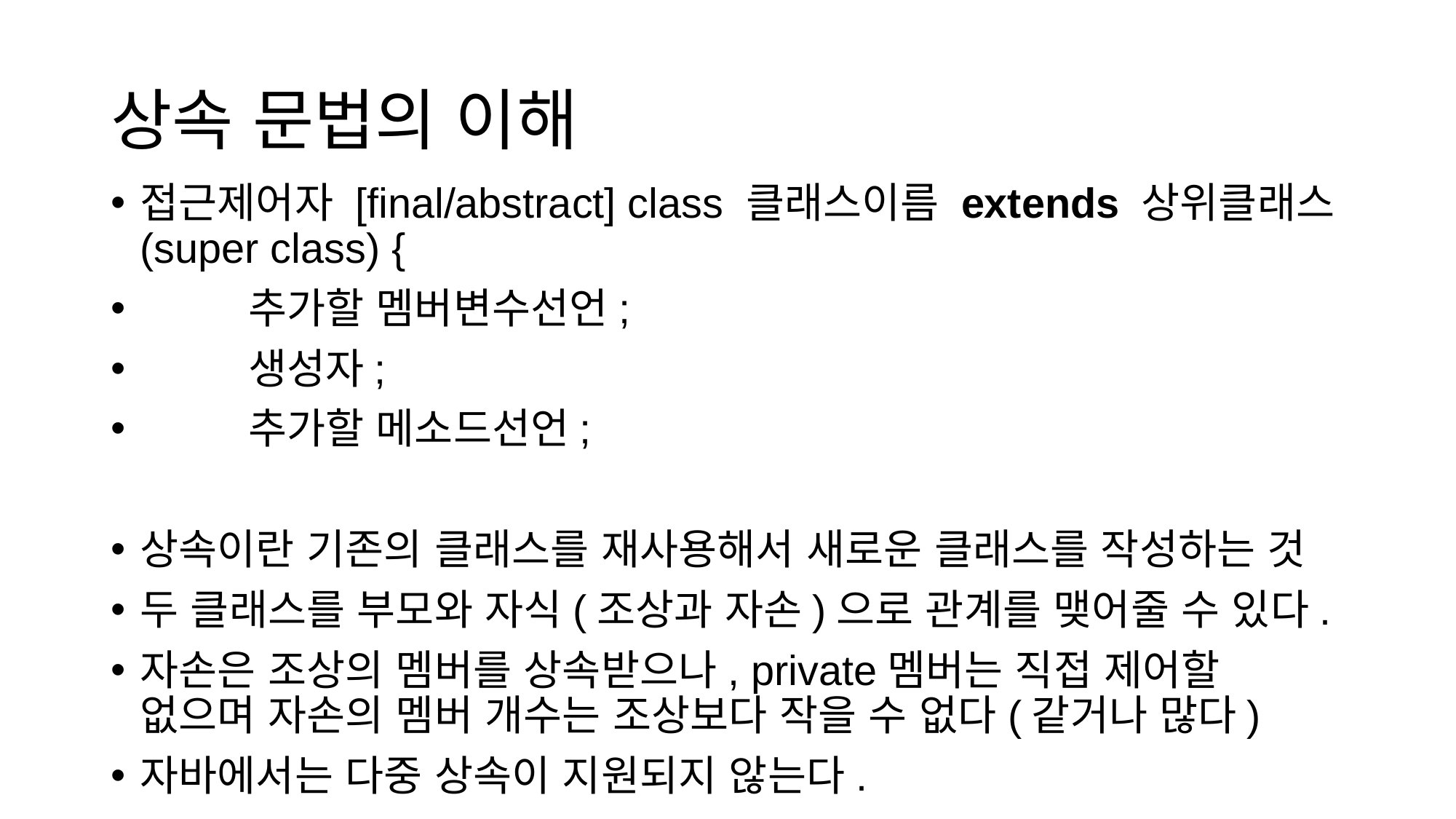

# 상속 문법의 이해
접근제어자 [final/abstract] class 클래스이름 extends 상위클래스(super class) {
	추가할 멤버변수선언;
	생성자;
	추가할 메소드선언;

상속이란 기존의 클래스를 재사용해서 새로운 클래스를 작성하는 것
두 클래스를 부모와 자식(조상과 자손)으로 관계를 맺어줄 수 있다.
자손은 조상의 멤버를 상속받으나, private멤버는 직접 제어할 없으며 자손의 멤버 개수는 조상보다 작을 수 없다(같거나 많다)
자바에서는 다중 상속이 지원되지 않는다.